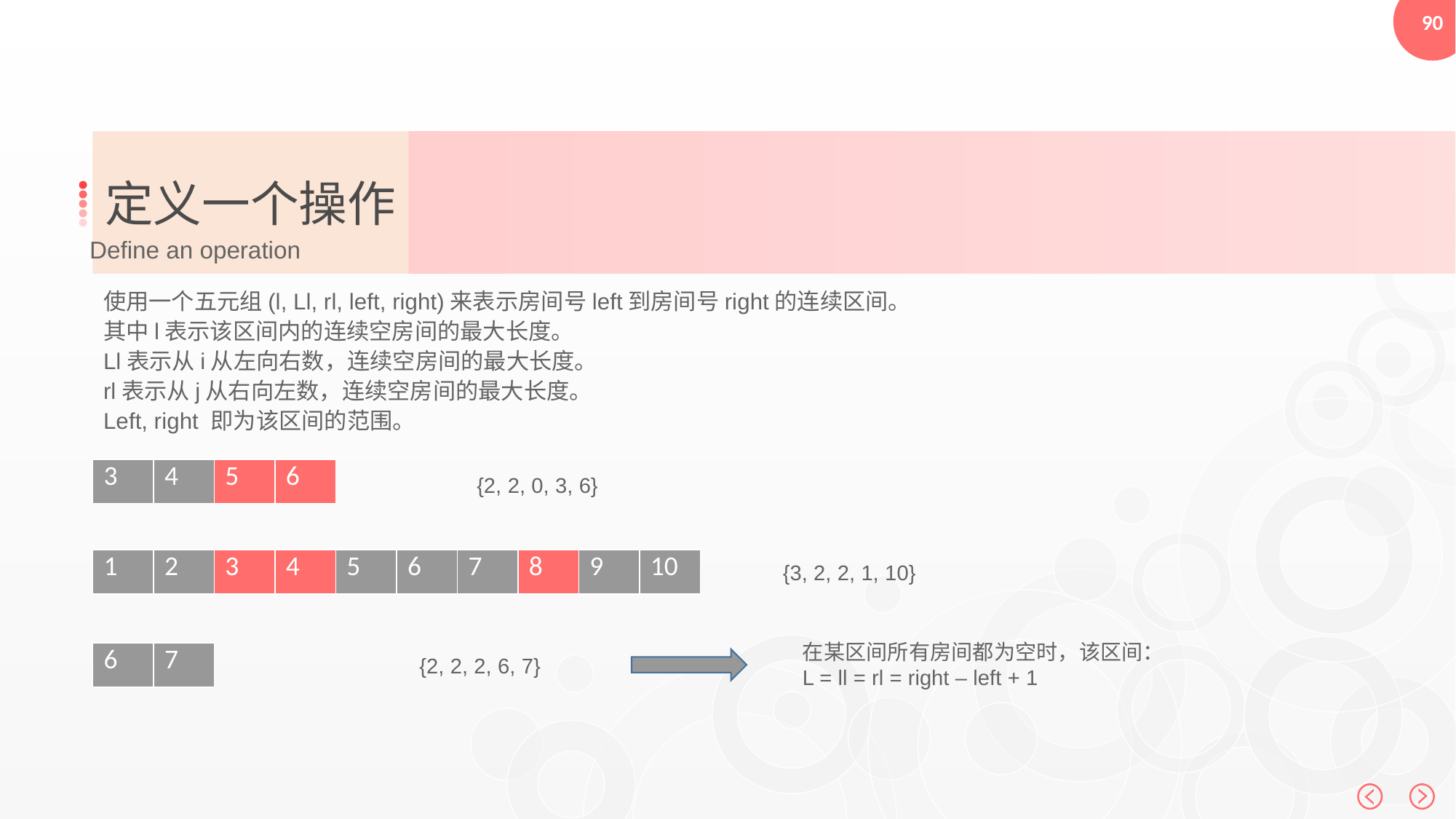

定义一个操作
Define an operation
使用一个五元组(l, Ll, rl, left, right)来表示房间号left到房间号right的连续区间。
其中l表示该区间内的连续空房间的最大长度。
Ll表示从i从左向右数，连续空房间的最大长度。
rl表示从j从右向左数，连续空房间的最大长度。
Left, right 即为该区间的范围。
| 3 | 4 | 5 | 6 |
| --- | --- | --- | --- |
{2, 2, 0, 3, 6}
| 1 | 2 | 3 | 4 | 5 | 6 | 7 | 8 | 9 | 10 |
| --- | --- | --- | --- | --- | --- | --- | --- | --- | --- |
{3, 2, 2, 1, 10}
在某区间所有房间都为空时，该区间：
L = ll = rl = right – left + 1
| 6 | 7 |
| --- | --- |
{2, 2, 2, 6, 7}